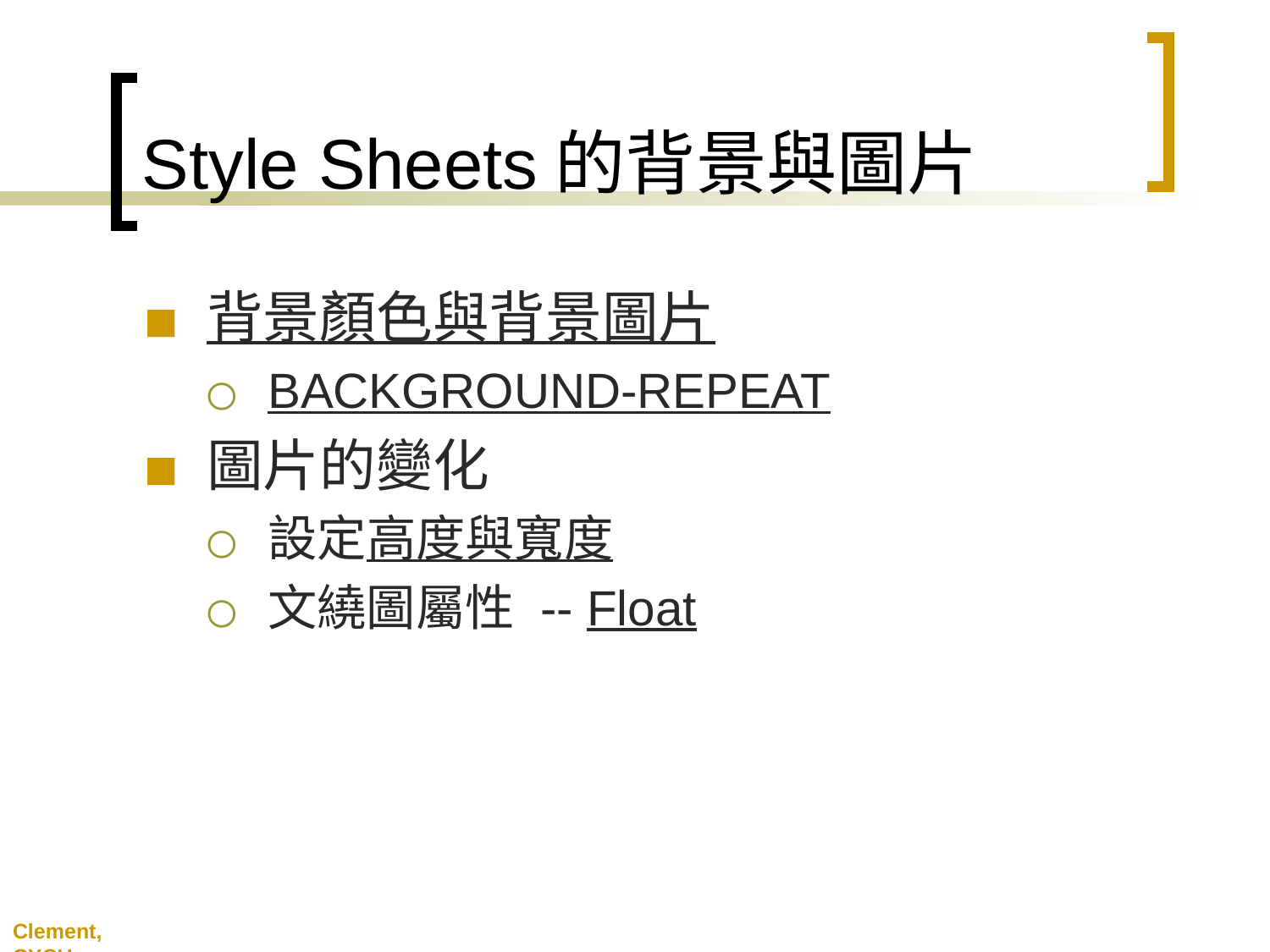

# Style Sheets的背景與圖片
背景顏色與背景圖片
BACKGROUND-REPEAT
圖片的變化
設定高度與寬度
文繞圖屬性 -- Float